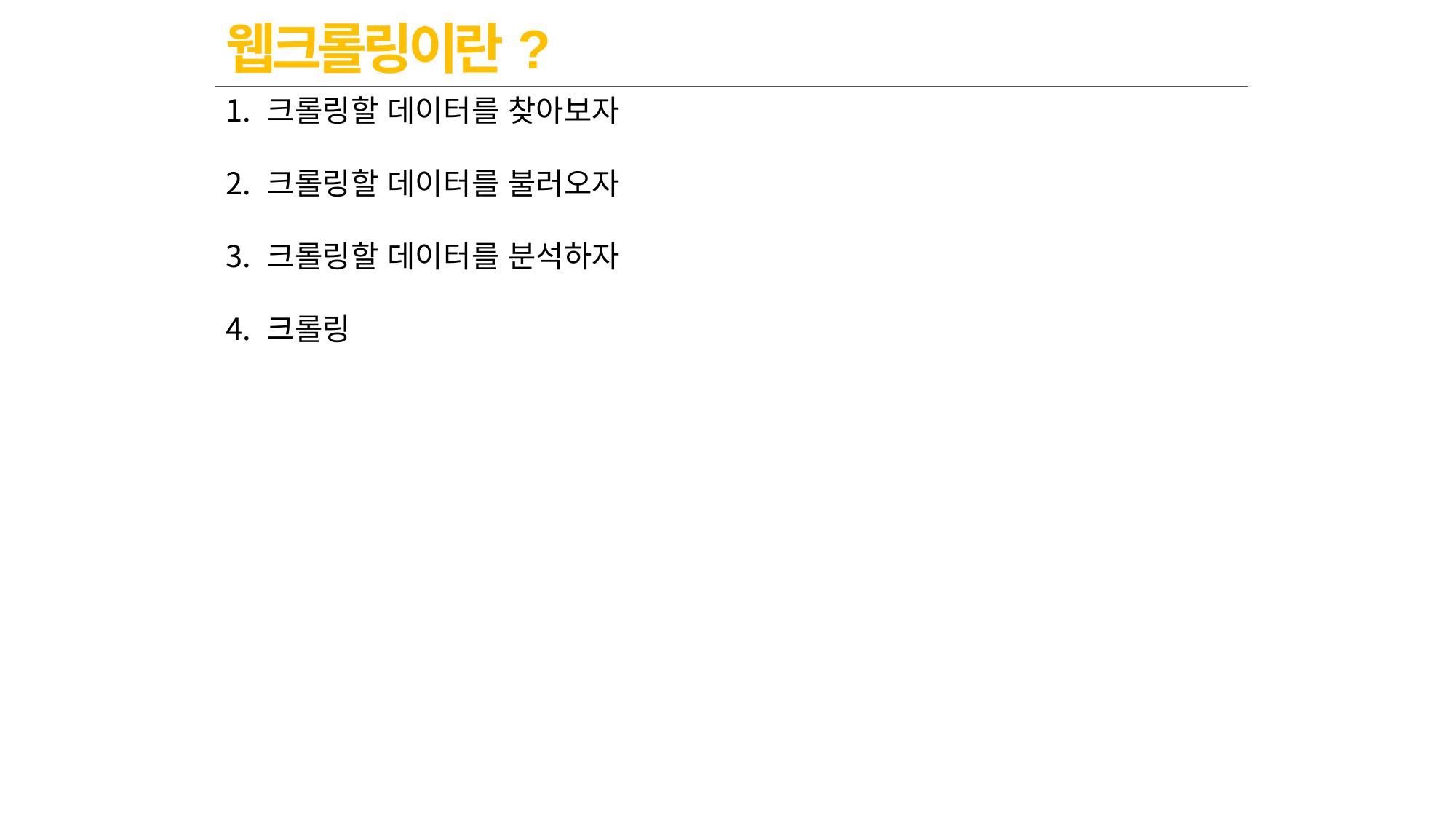

웹크롤링이란?
크롤링할 데이터를 찾아보자

크롤링할 데이터를 불러오자

크롤링할 데이터를 분석하자

크롤링